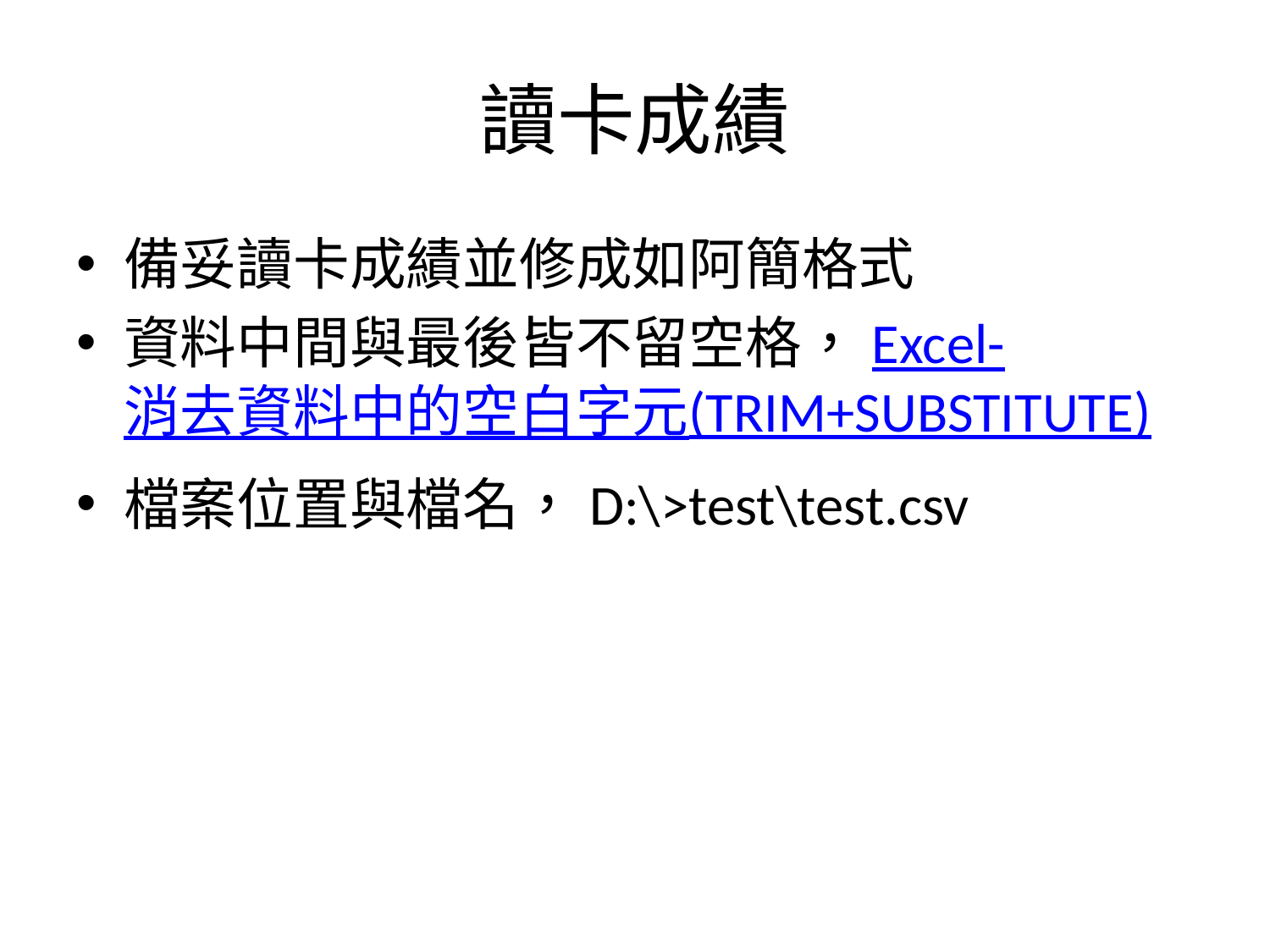

# 讀卡成績
備妥讀卡成績並修成如阿簡格式
資料中間與最後皆不留空格，Excel-消去資料中的空白字元(TRIM+SUBSTITUTE)
檔案位置與檔名，D:\>test\test.csv